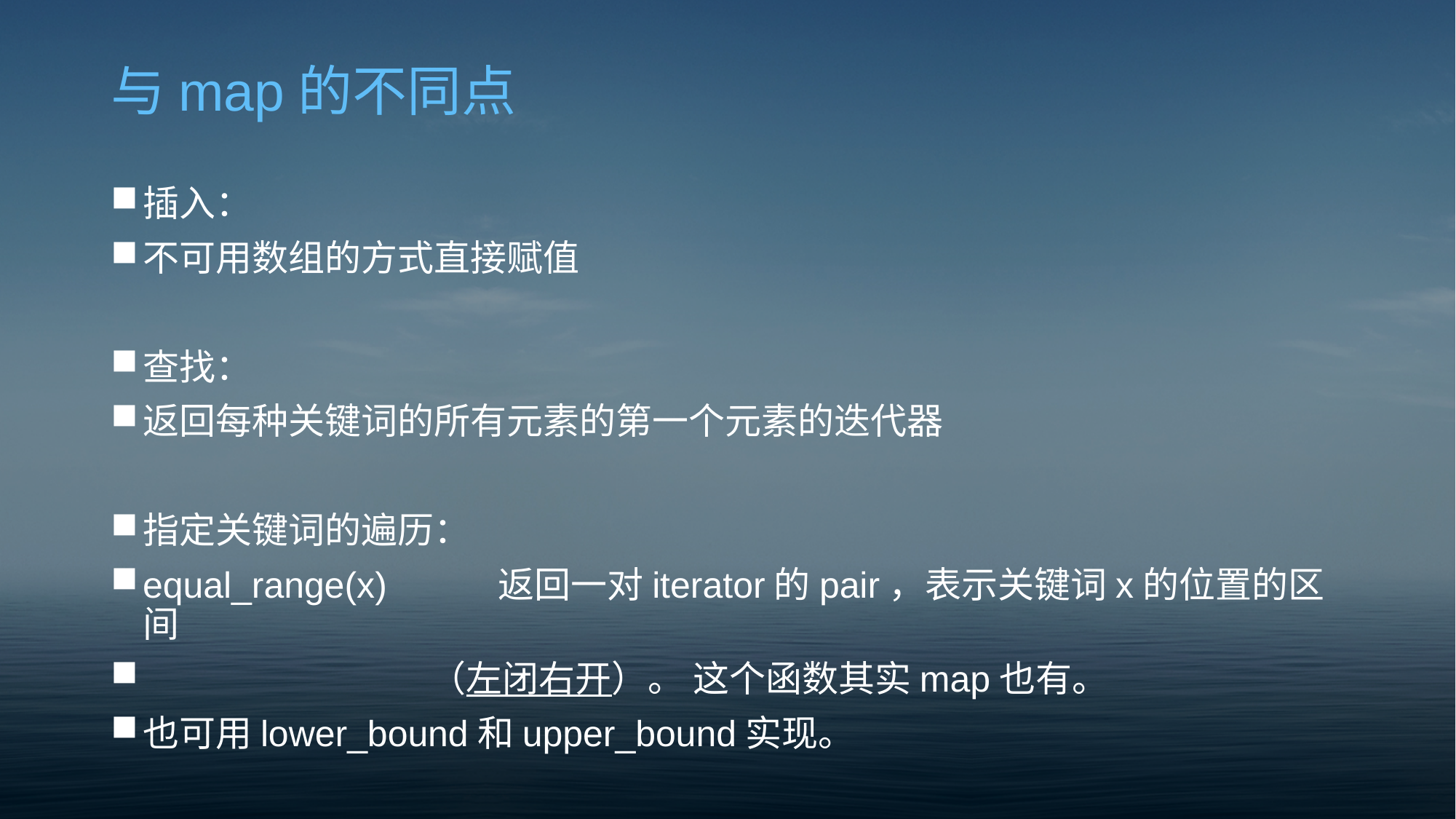

# 与map的不同点
插入：
不可用数组的方式直接赋值

查找：
返回每种关键词的所有元素的第一个元素的迭代器

指定关键词的遍历：
equal_range(x)          返回一对iterator的pair，表示关键词x的位置的区间
                                  （左闭右开）。 这个函数其实map也有。
也可用lower_bound和upper_bound实现。